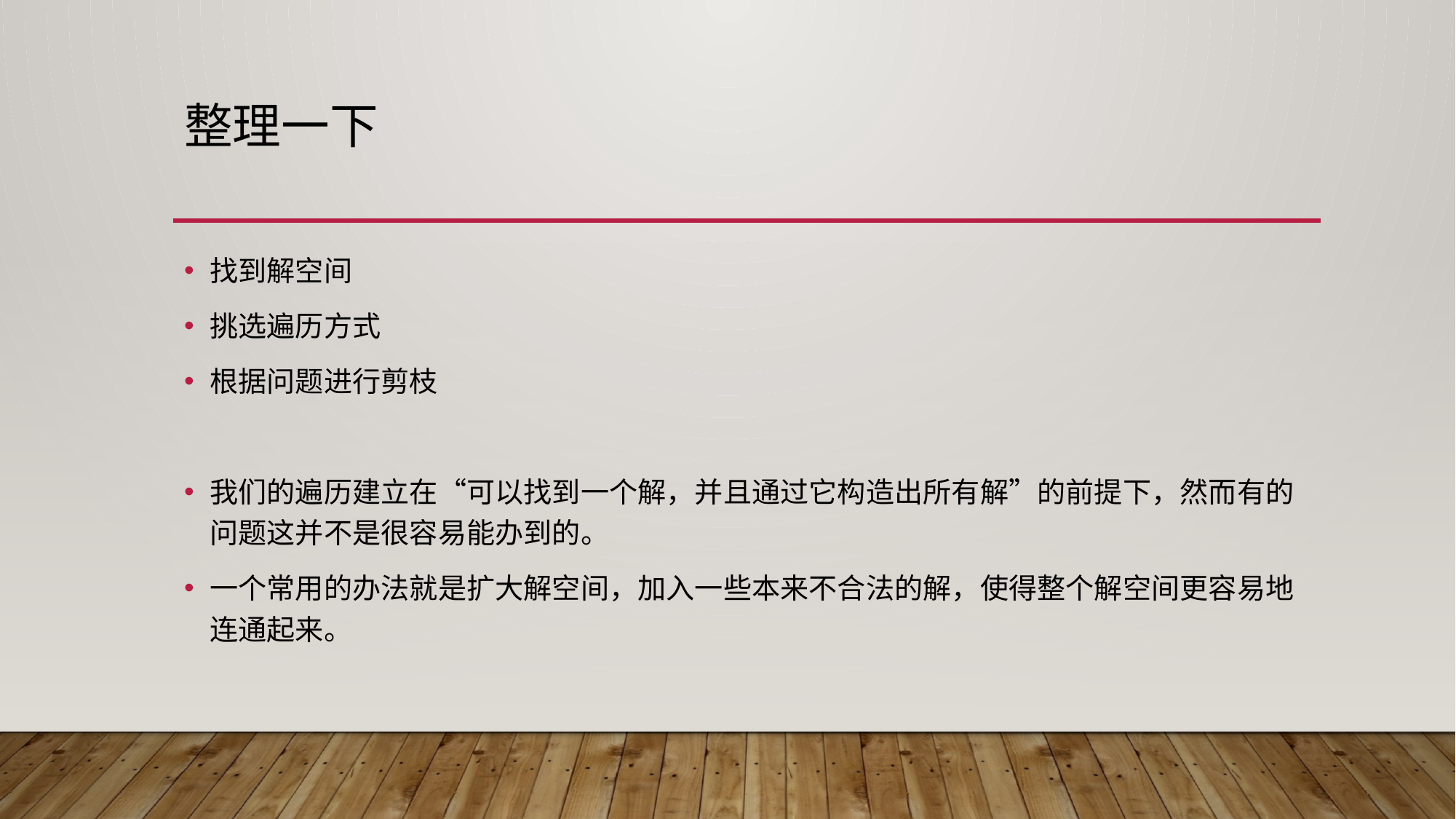

# 整理一下
找到解空间
挑选遍历方式
根据问题进行剪枝

我们的遍历建立在“可以找到一个解，并且通过它构造出所有解”的前提下，然而有的问题这并不是很容易能办到的。
一个常用的办法就是扩大解空间，加入一些本来不合法的解，使得整个解空间更容易地连通起来。